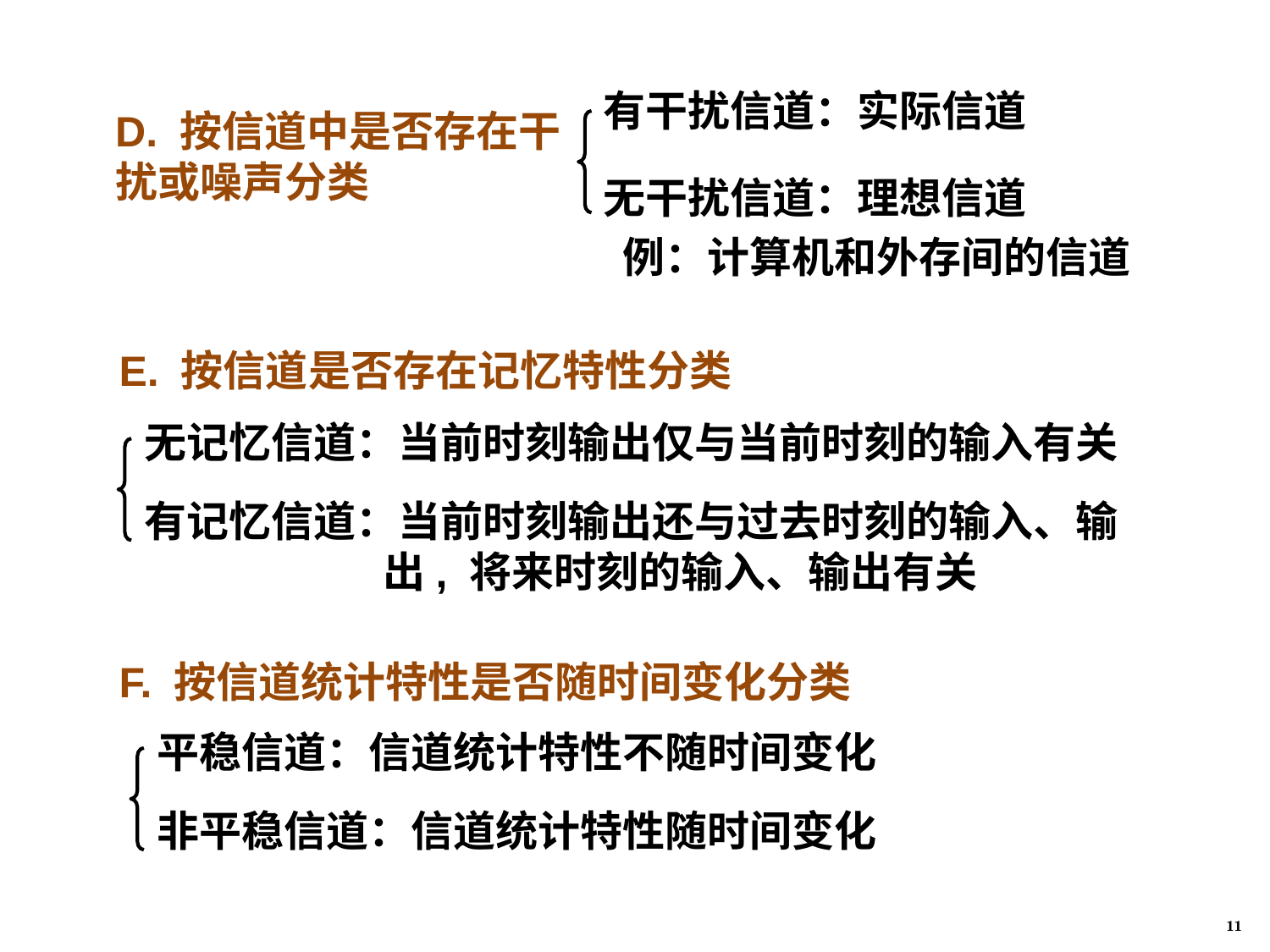

有干扰信道：实际信道
D. 按信道中是否存在干扰或噪声分类

无干扰信道：理想信道
 例：计算机和外存间的信道
E. 按信道是否存在记忆特性分类
无记忆信道：当前时刻输出仅与当前时刻的输入有关

有记忆信道：当前时刻输出还与过去时刻的输入、输
                        出, 将来时刻的输入、输出有关
F. 按信道统计特性是否随时间变化分类
平稳信道：信道统计特性不随时间变化

非平稳信道：信道统计特性随时间变化
11